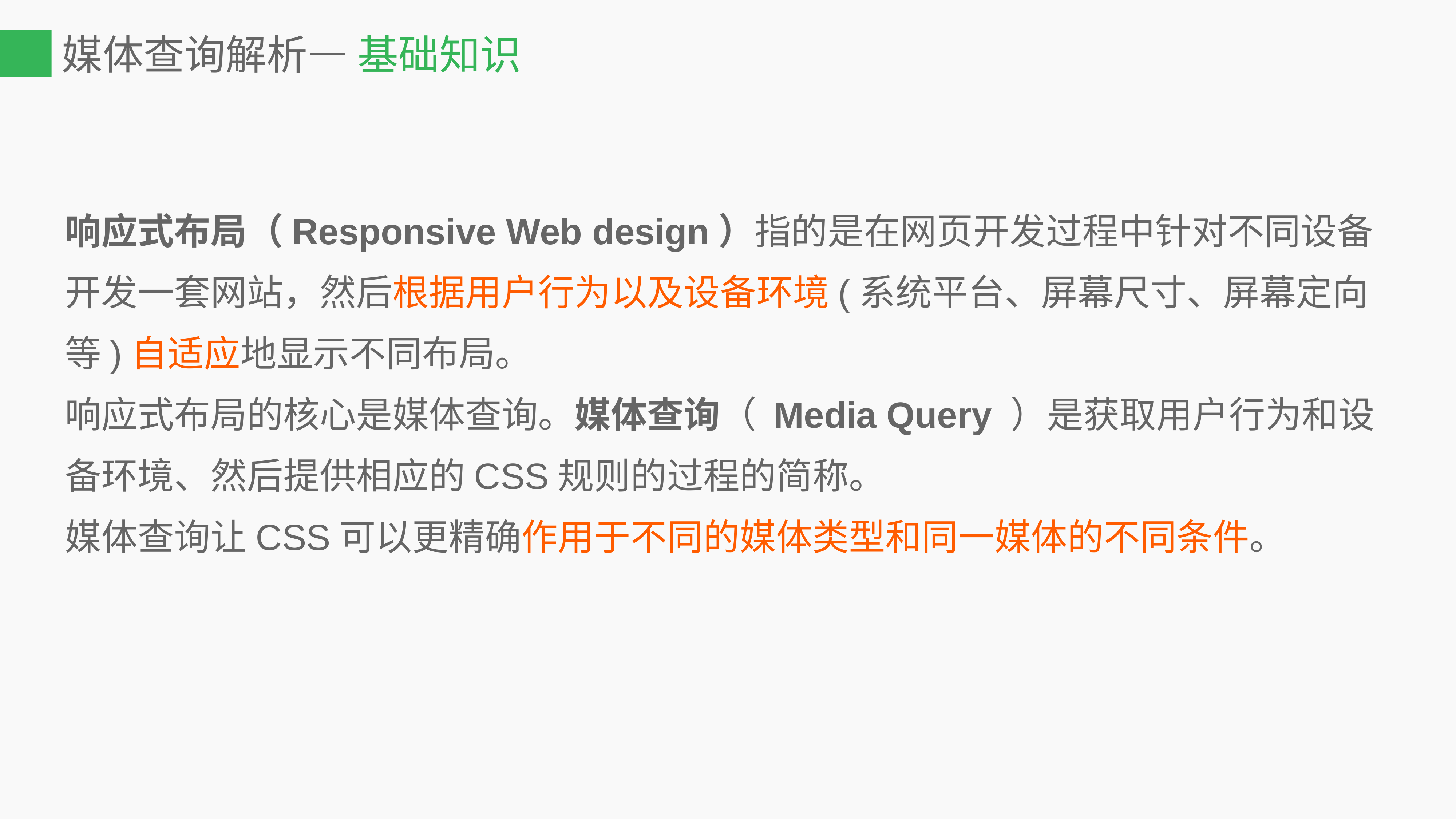

# 媒体查询解析— 基础知识
响应式布局（Responsive Web design）指的是在网页开发过程中针对不同设备开发一套网站，然后根据用户行为以及设备环境(系统平台、屏幕尺寸、屏幕定向等)自适应地显示不同布局。
响应式布局的核心是媒体查询。媒体查询（ Media Query ）是获取用户行为和设备环境、然后提供相应的CSS规则的过程的简称。
媒体查询让CSS可以更精确作用于不同的媒体类型和同一媒体的不同条件。